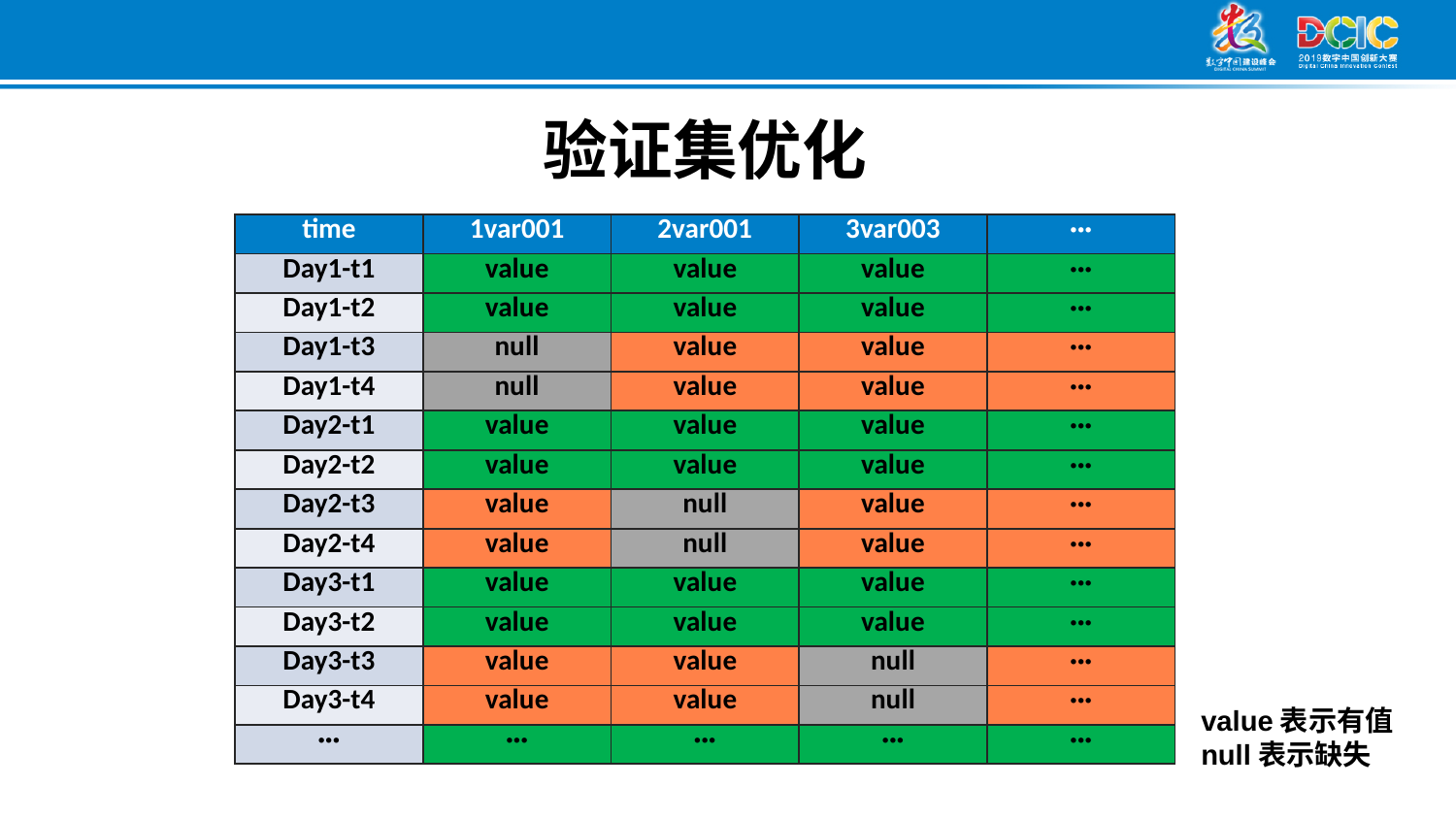

验证集优化
| time | 1var001 | 2var001 | 3var003 | ··· |
| --- | --- | --- | --- | --- |
| Day1-t1 | value | value | value | ··· |
| Day1-t2 | value | value | value | ··· |
| Day1-t3 | null | value | value | ··· |
| Day1-t4 | null | value | value | ··· |
| Day2-t1 | value | value | value | ··· |
| Day2-t2 | value | value | value | ··· |
| Day2-t3 | value | null | value | ··· |
| Day2-t4 | value | null | value | ··· |
| Day3-t1 | value | value | value | ··· |
| Day3-t2 | value | value | value | ··· |
| Day3-t3 | value | value | null | ··· |
| Day3-t4 | value | value | null | ··· |
| ··· | ··· | ··· | ··· | ··· |
value表示有值
null表示缺失